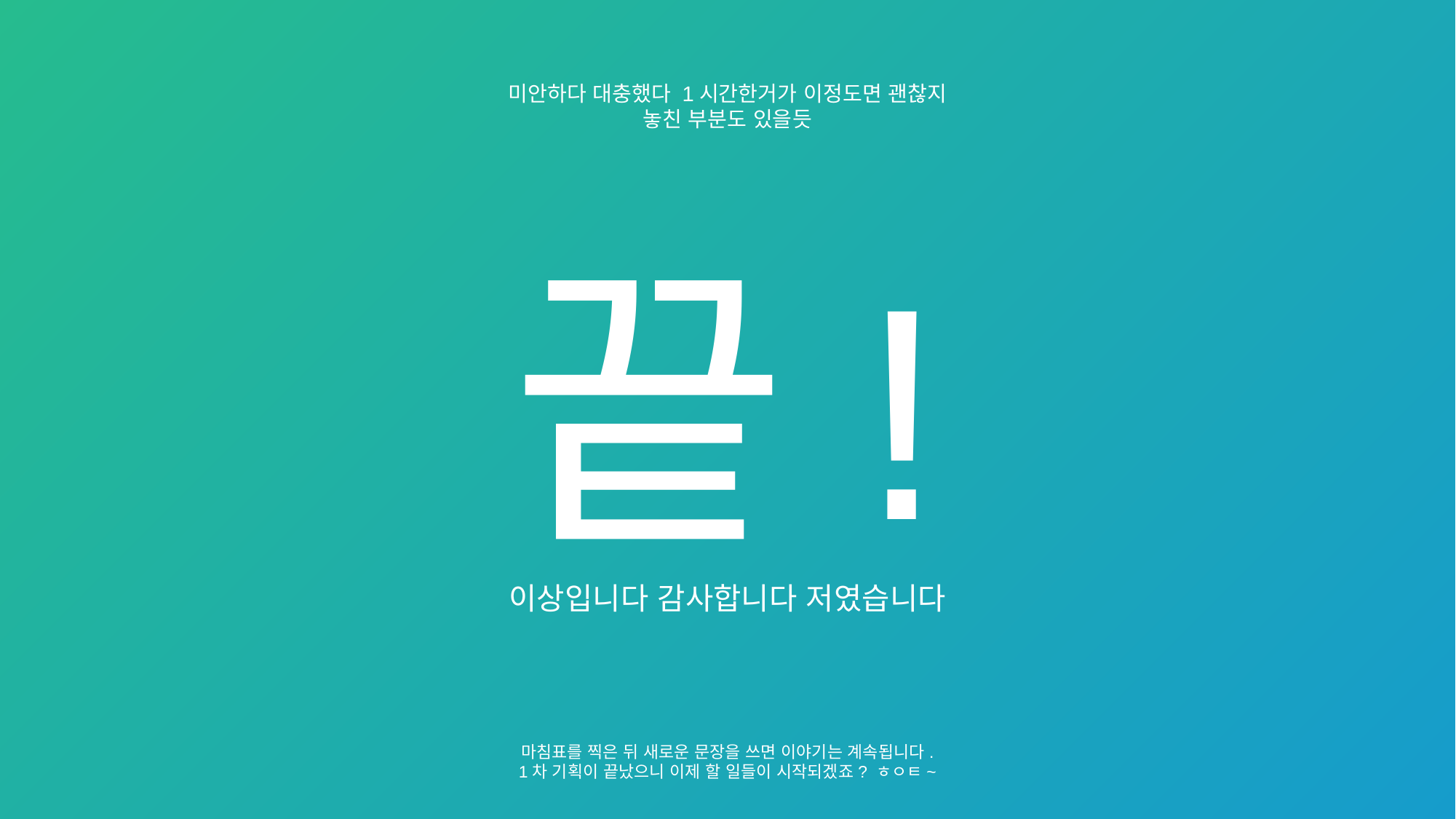

미안하다 대충했다 1시간한거가 이정도면 괜찮지
놓친 부분도 있을듯
끝!
이상입니다 감사합니다 저였습니다
마침표를 찍은 뒤 새로운 문장을 쓰면 이야기는 계속됩니다.
1차 기획이 끝났으니 이제 할 일들이 시작되겠죠? ㅎㅇㅌ~